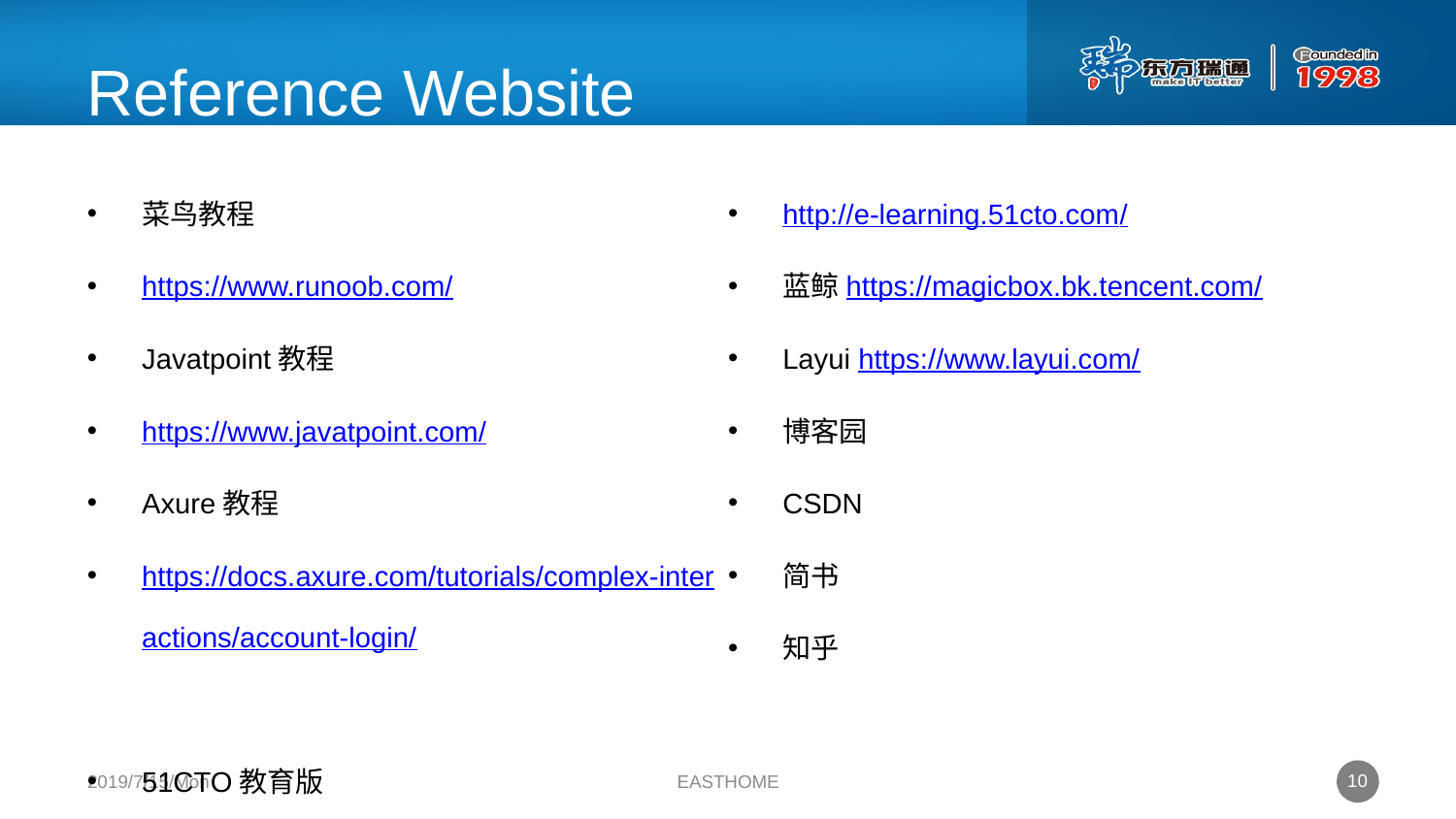

Reference Website
菜鸟教程
https://www.runoob.com/
Javatpoint教程
https://www.javatpoint.com/
Axure教程
https://docs.axure.com/tutorials/complex-interactions/account-login/

51CTO教育版
http://e-learning.51cto.com/
蓝鲸https://magicbox.bk.tencent.com/
Layui https://www.layui.com/
博客园
CSDN
简书
知乎

10
2019/7/15/Mon
EASTHOME